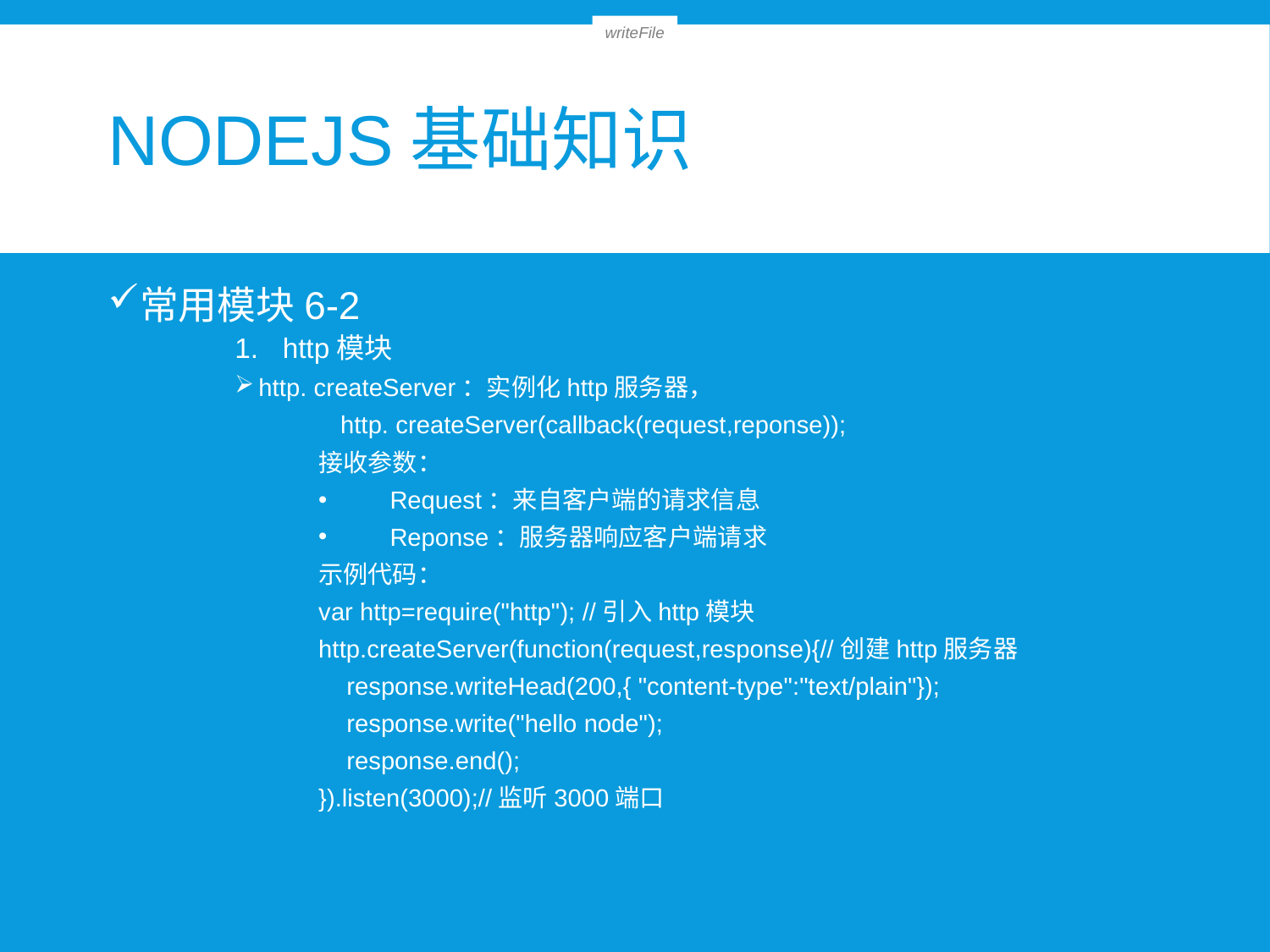

writeFile
# Nodejs基础知识
常用模块6-2
http模块
http. createServer：实例化http服务器，
http. createServer(callback(request,reponse));
接收参数：
Request：来自客户端的请求信息
Reponse：服务器响应客户端请求
示例代码：
var http=require("http"); //引入http模块
http.createServer(function(request,response){//创建http服务器
    response.writeHead(200,{ "content-type":"text/plain"});
    response.write("hello node");
    response.end();
}).listen(3000);//监听3000端口